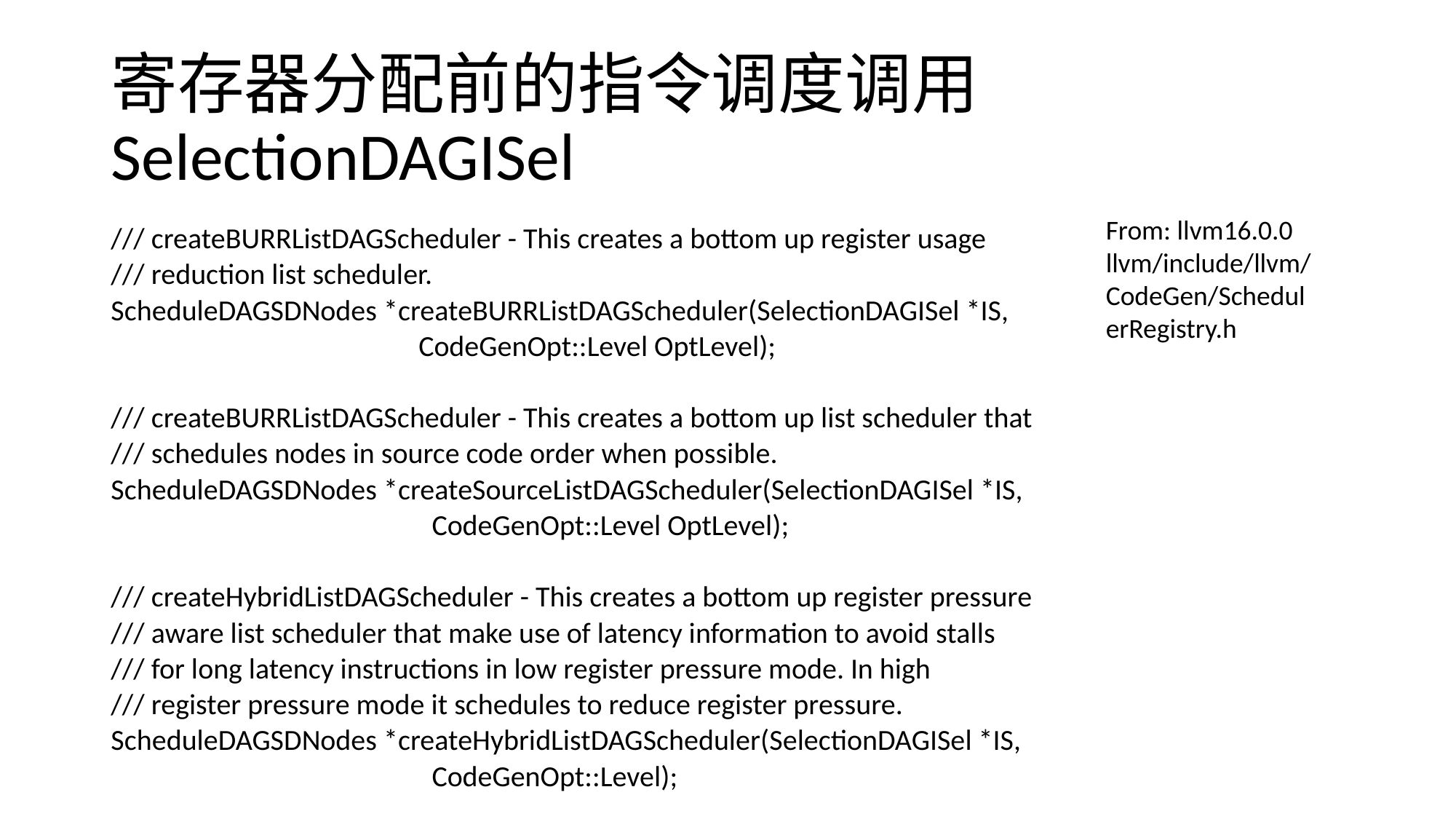

# 寄存器分配前的指令调度调用SelectionDAGISel
From: llvm16.0.0 llvm/include/llvm/CodeGen/SchedulerRegistry.h
/// createBURRListDAGScheduler - This creates a bottom up register usage
/// reduction list scheduler.
ScheduleDAGSDNodes *createBURRListDAGScheduler(SelectionDAGISel *IS,
                                               CodeGenOpt::Level OptLevel);

/// createBURRListDAGScheduler - This creates a bottom up list scheduler that
/// schedules nodes in source code order when possible.
ScheduleDAGSDNodes *createSourceListDAGScheduler(SelectionDAGISel *IS,
                                                 CodeGenOpt::Level OptLevel);

/// createHybridListDAGScheduler - This creates a bottom up register pressure
/// aware list scheduler that make use of latency information to avoid stalls
/// for long latency instructions in low register pressure mode. In high
/// register pressure mode it schedules to reduce register pressure.
ScheduleDAGSDNodes *createHybridListDAGScheduler(SelectionDAGISel *IS,
                                                 CodeGenOpt::Level);